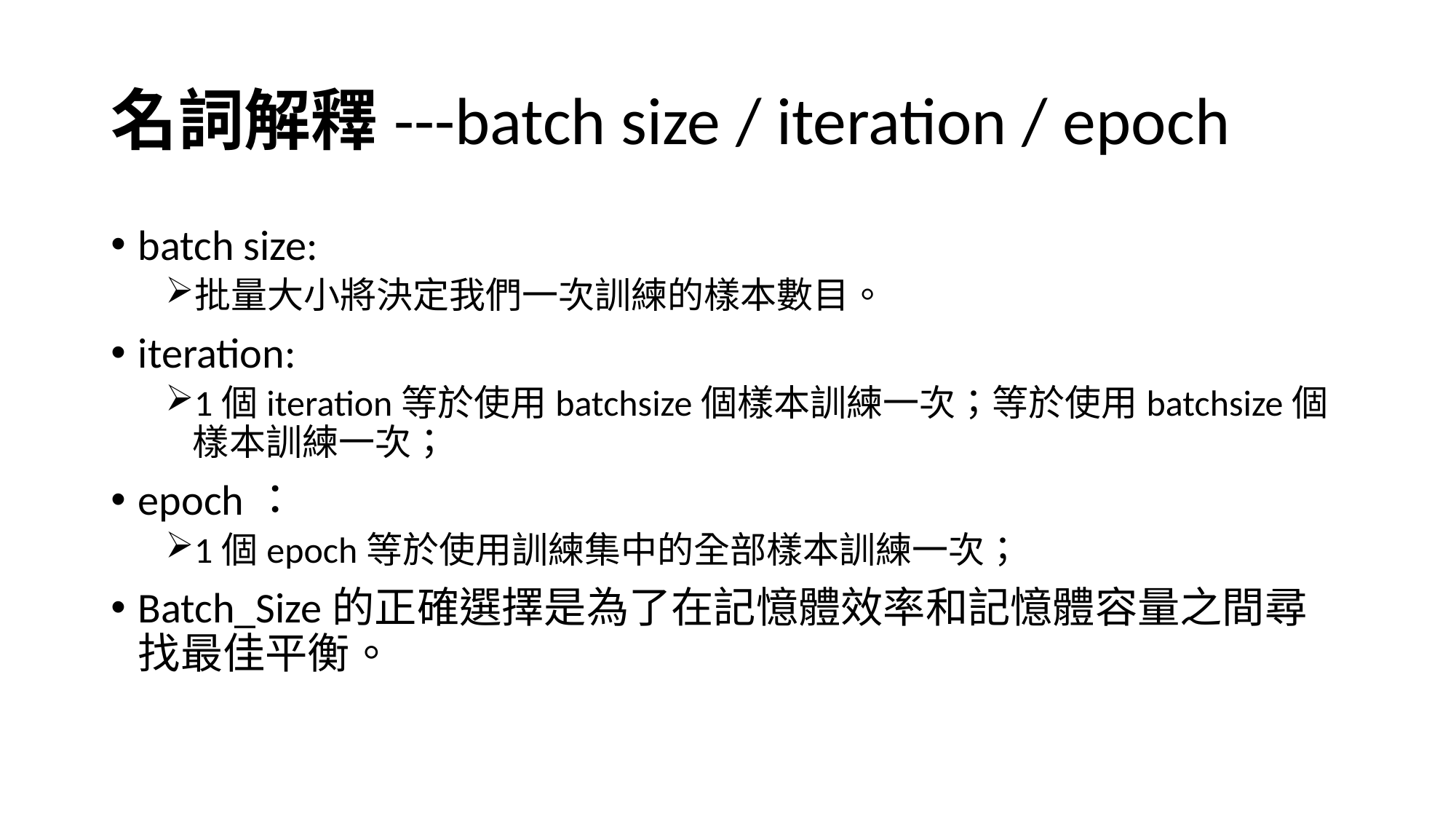

# 名詞解釋---batch size / iteration / epoch
batch size:
批量大小將決定我們一次訓練的樣本數目。
iteration:
1個iteration等於使用batchsize個樣本訓練一次；等於使用batchsize個樣本訓練一次；
epoch：
1個epoch等於使用訓練集中的全部樣本訓練一次；
Batch_Size的正確選擇是為了在記憶體效率和記憶體容量之間尋找最佳平衡。